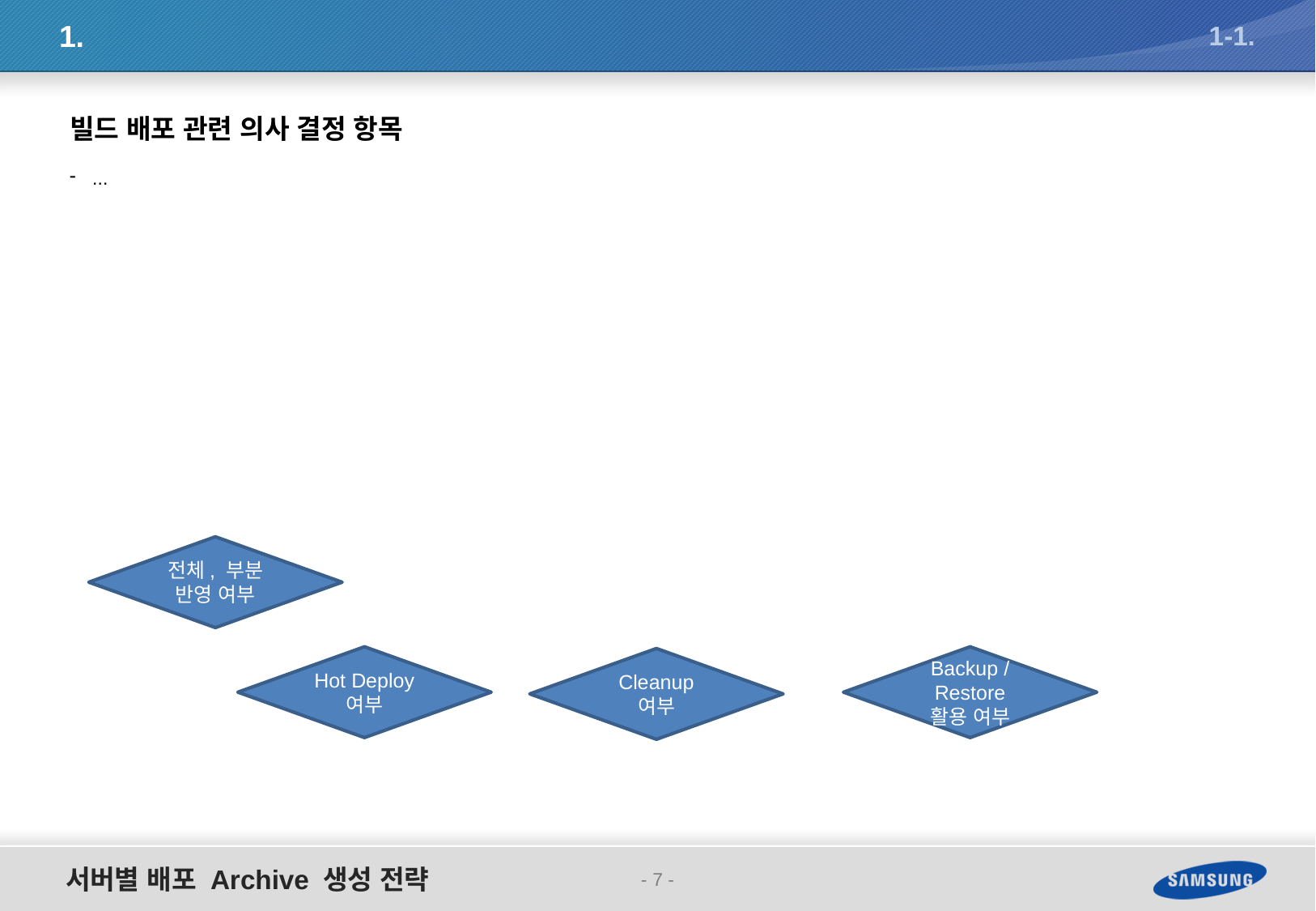

1.
1-1.
빌드 배포 관련 의사 결정 항목

...
전체, 부분 반영 여부
Hot Deploy 여부
Backup / Restore 활용 여부
Cleanup 여부